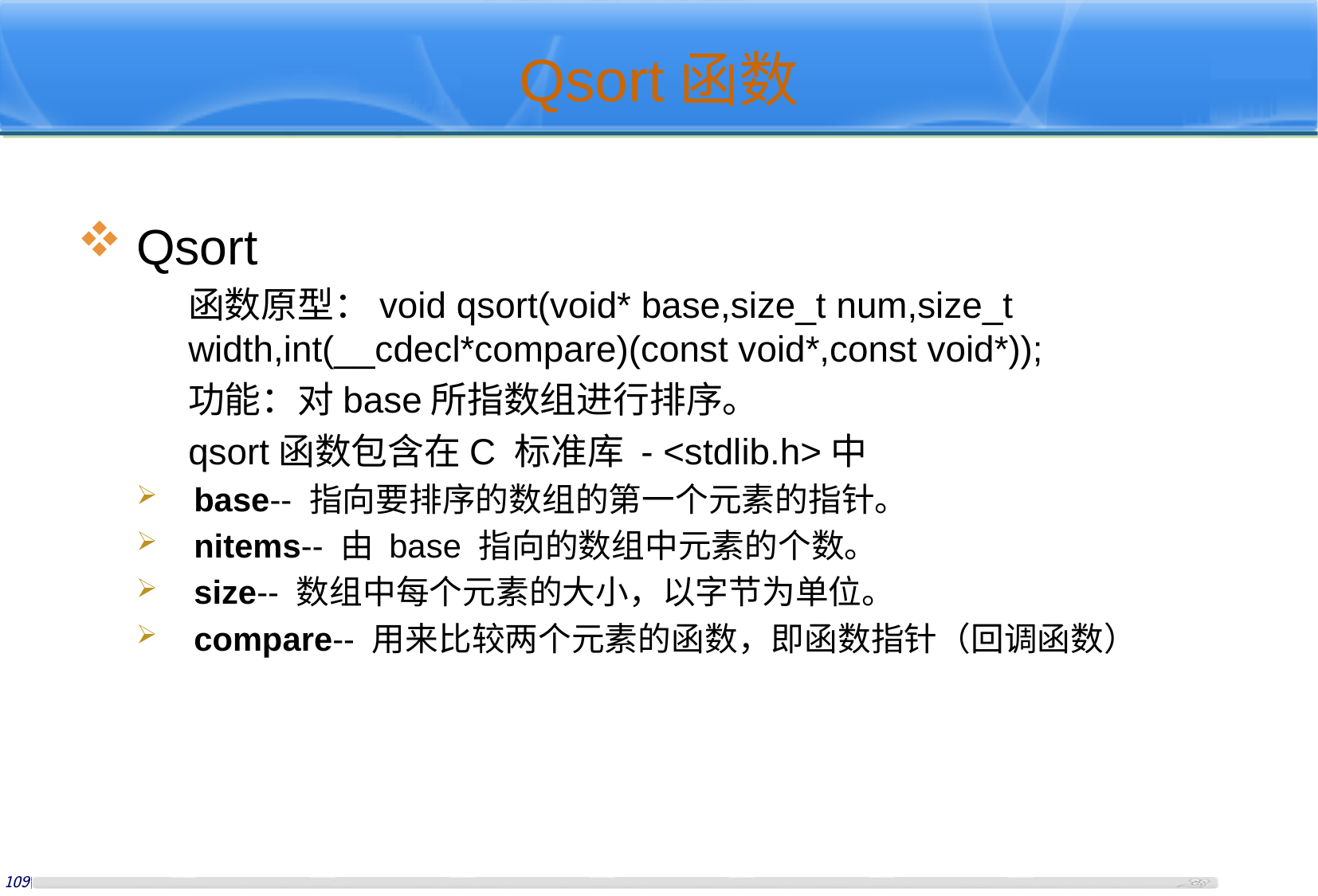

# Qsort函数
Qsort
函数原型：void qsort(void* base,size_t num,size_t width,int(__cdecl*compare)(const void*,const void*));
功能：对base所指数组进行排序。
qsort函数包含在C 标准库 - <stdlib.h>中
base-- 指向要排序的数组的第一个元素的指针。
nitems-- 由 base 指向的数组中元素的个数。
size-- 数组中每个元素的大小，以字节为单位。
compare-- 用来比较两个元素的函数，即函数指针（回调函数）